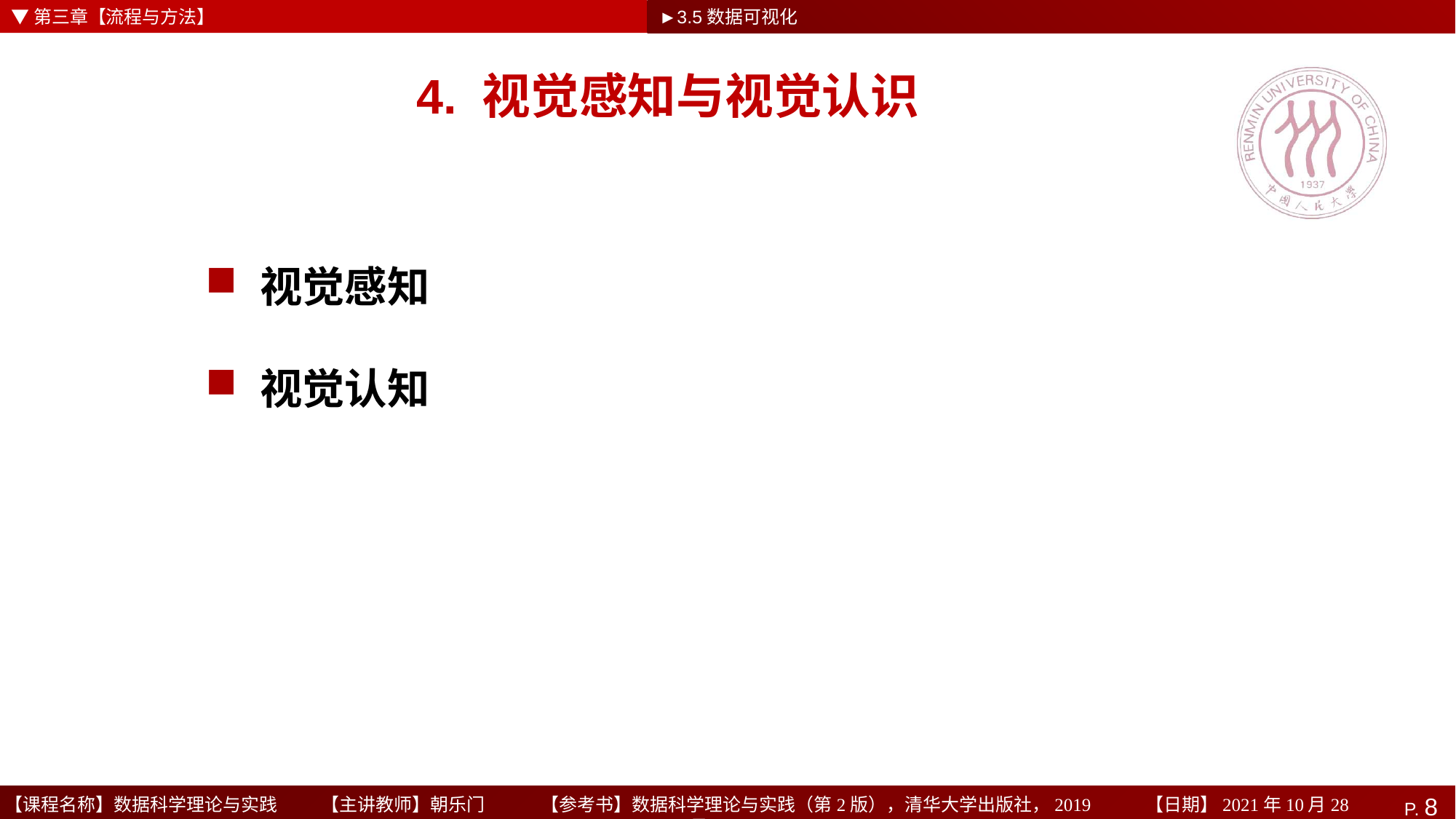

▼第三章【流程与方法】
►3.5数据可视化

# 4. 视觉感知与视觉认识
视觉感知

视觉认知